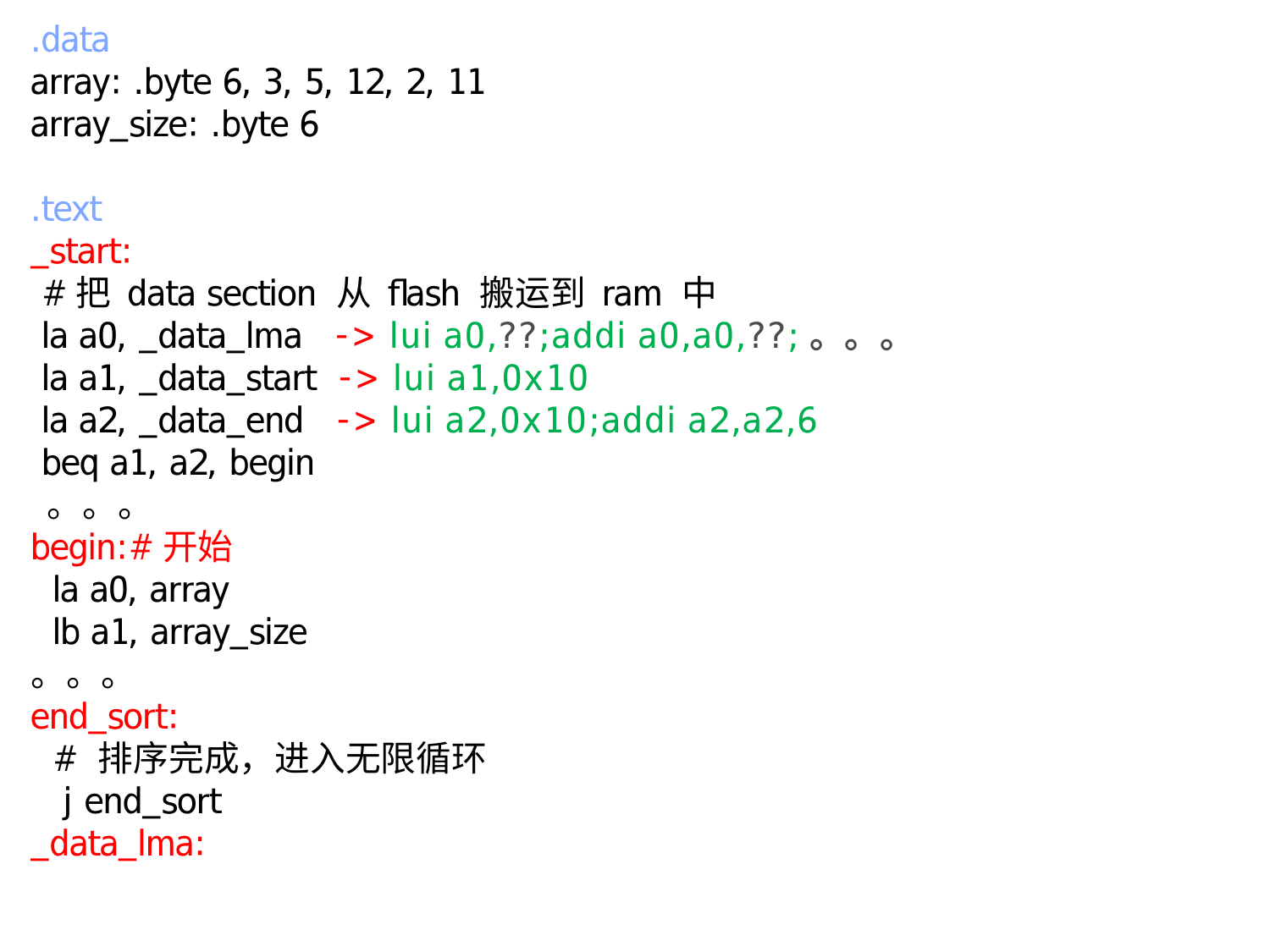

.data
array: .byte 6, 3, 5, 12, 2, 11
array_size: .byte 6

.text
_start:
 #把 data section 从 flash 搬运到 ram 中
 la a0, _data_lma   -> lui a0,??;addi a0,a0,??;。。。
 la a1, _data_start  -> lui a1,0x10
 la a2, _data_end   -> lui a2,0x10;addi a2,a2,6
 beq a1, a2, begin
 。。。
begin:#开始
  la a0, array
  lb a1, array_size
。。。
end_sort:
  # 排序完成，进入无限循环
   j end_sort
_data_lma: